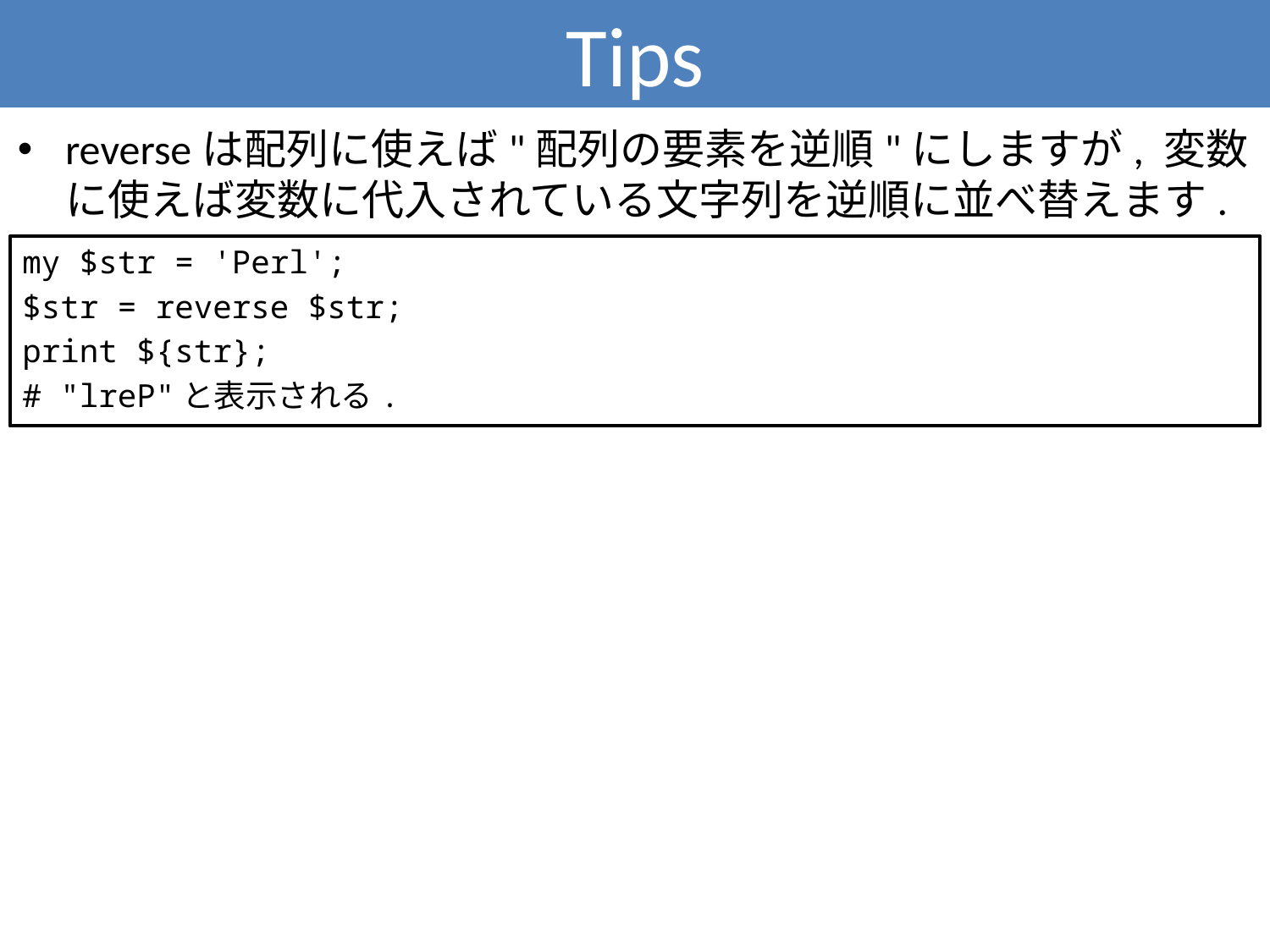

Tips
reverseは配列に使えば"配列の要素を逆順"にしますが, 変数に使えば変数に代入されている文字列を逆順に並べ替えます.
my $str = 'Perl';
$str = reverse $str;
print ${str};
# "lreP"と表示される.